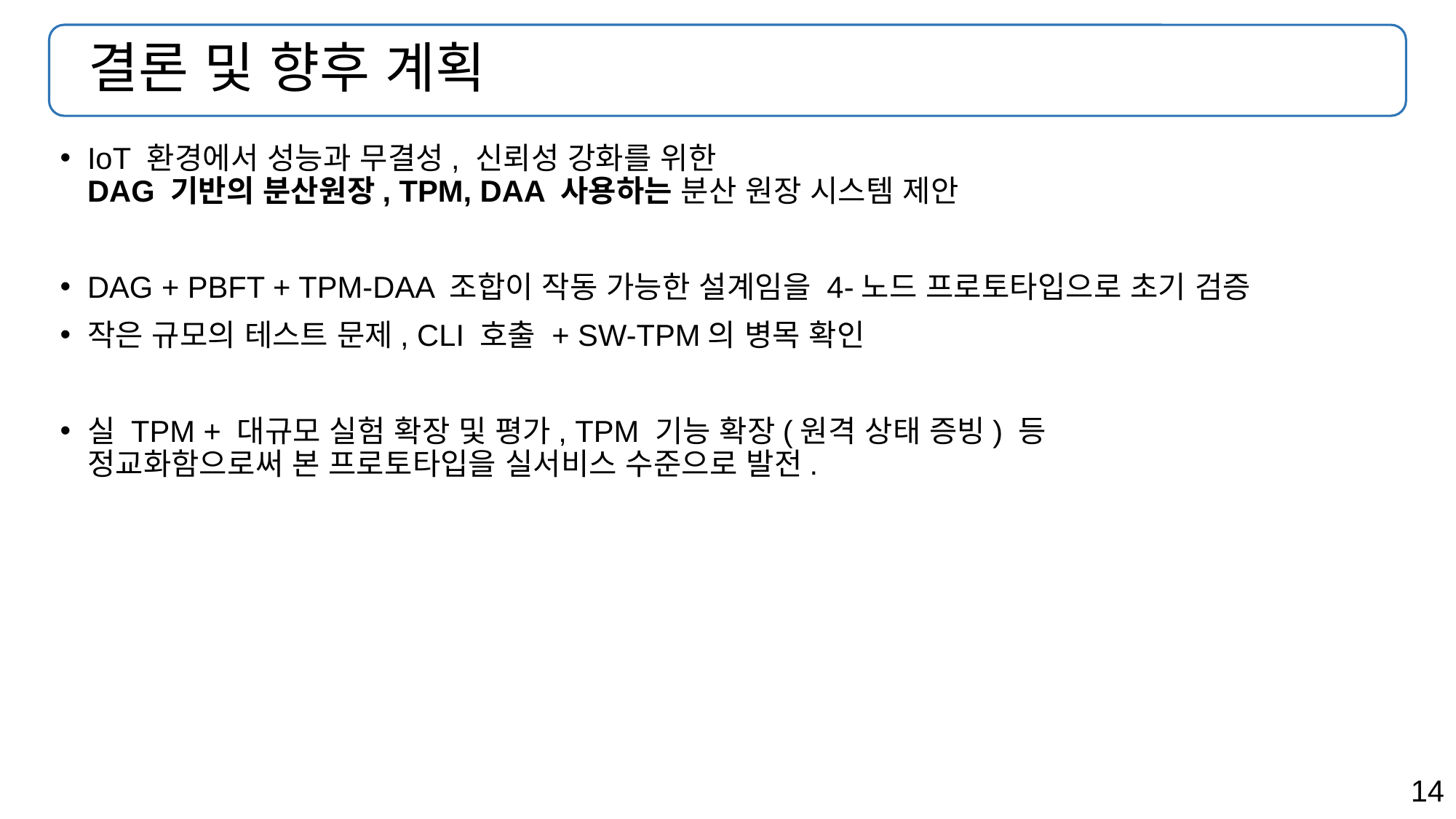

# 결론 및 향후 계획
IoT 환경에서 성능과 무결성, 신뢰성 강화를 위한
DAG 기반의 분산원장, TPM, DAA 사용하는 분산 원장 시스템 제안

DAG + PBFT + TPM-DAA 조합이 작동 가능한 설계임을 4-노드 프로토타입으로 초기 검증
작은 규모의 테스트 문제, CLI 호출 + SW-TPM의 병목 확인

실 TPM + 대규모 실험 확장 및 평가, TPM 기능 확장(원격 상태 증빙) 등
정교화함으로써 본 프로토타입을 실서비스 수준으로 발전.